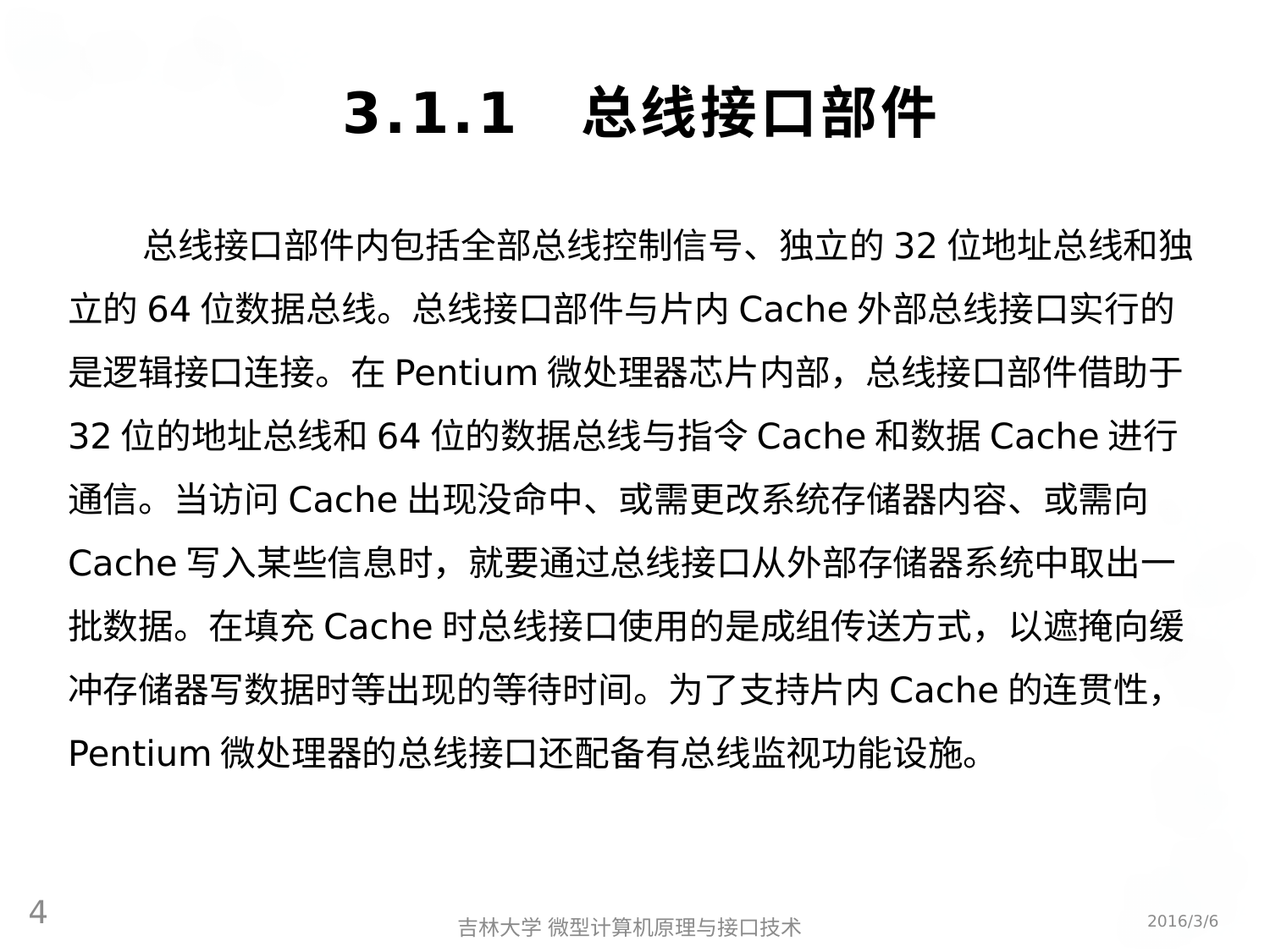

# 3.1.1  总线接口部件
总线接口部件内包括全部总线控制信号、独立的32位地址总线和独立的64位数据总线。总线接口部件与片内Cache外部总线接口实行的是逻辑接口连接。在Pentium微处理器芯片内部，总线接口部件借助于32位的地址总线和64位的数据总线与指令Cache和数据Cache进行通信。当访问Cache出现没命中、或需更改系统存储器内容、或需向Cache写入某些信息时，就要通过总线接口从外部存储器系统中取出一批数据。在填充Cache时总线接口使用的是成组传送方式，以遮掩向缓冲存储器写数据时等出现的等待时间。为了支持片内Cache的连贯性，Pentium微处理器的总线接口还配备有总线监视功能设施。

4
2016/3/6
吉林大学 微型计算机原理与接口技术